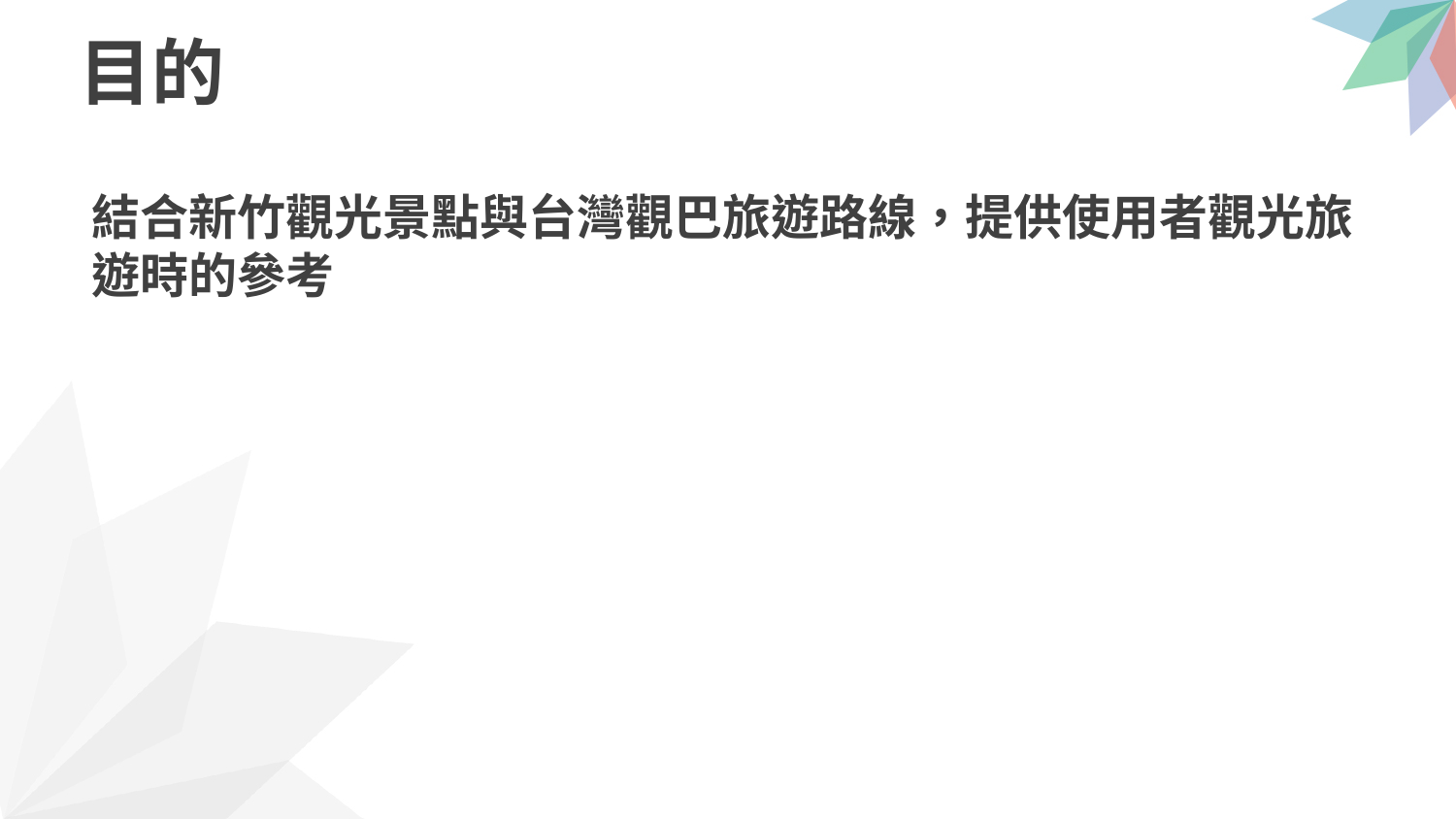

# 目的
結合新竹觀光景點與台灣觀巴旅遊路線，提供使用者觀光旅遊時的參考